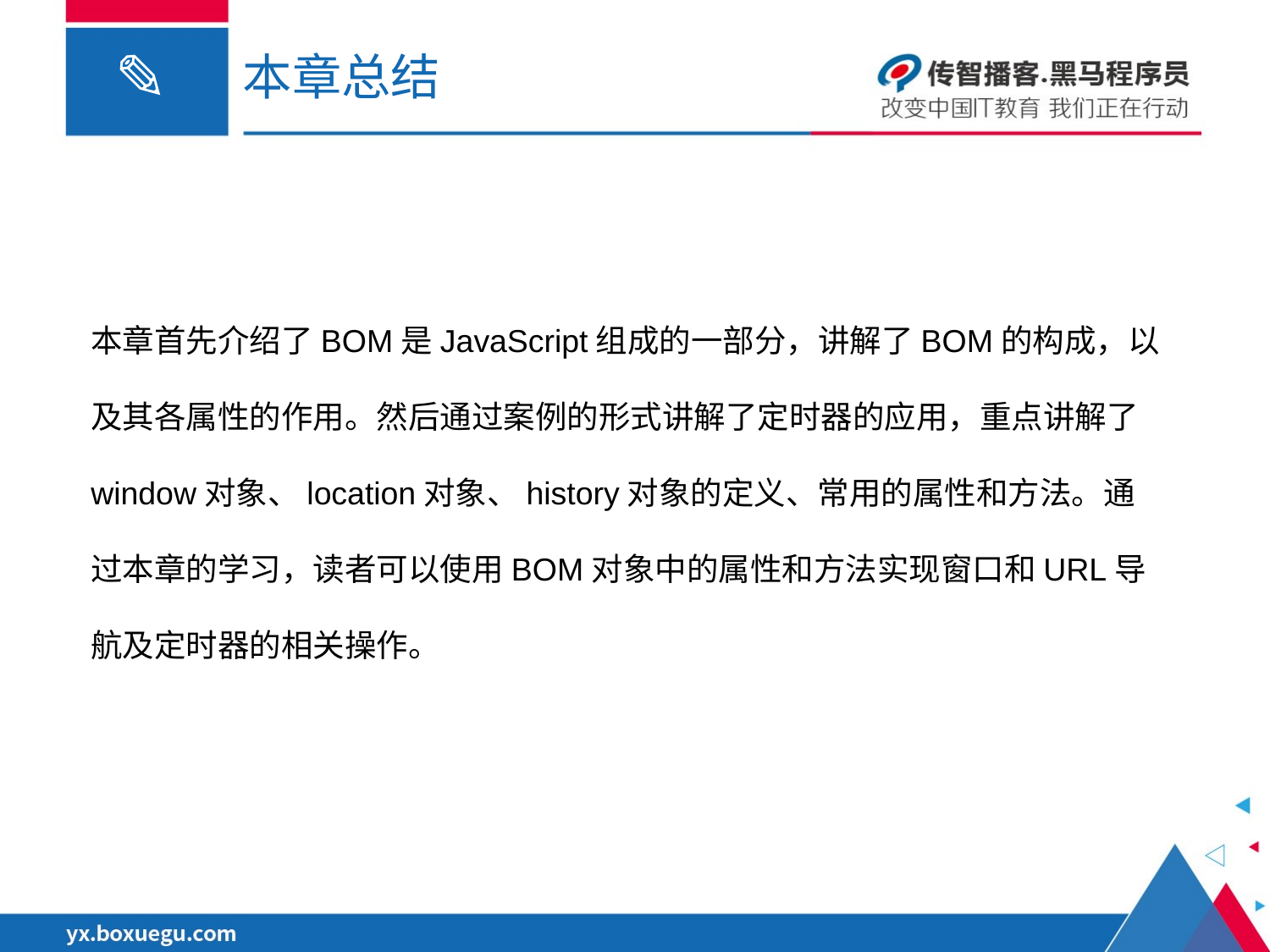

# 本章总结
本章首先介绍了BOM是JavaScript组成的一部分，讲解了BOM的构成，以及其各属性的作用。然后通过案例的形式讲解了定时器的应用，重点讲解了window对象、location对象、history对象的定义、常用的属性和方法。通过本章的学习，读者可以使用BOM对象中的属性和方法实现窗口和URL导航及定时器的相关操作。